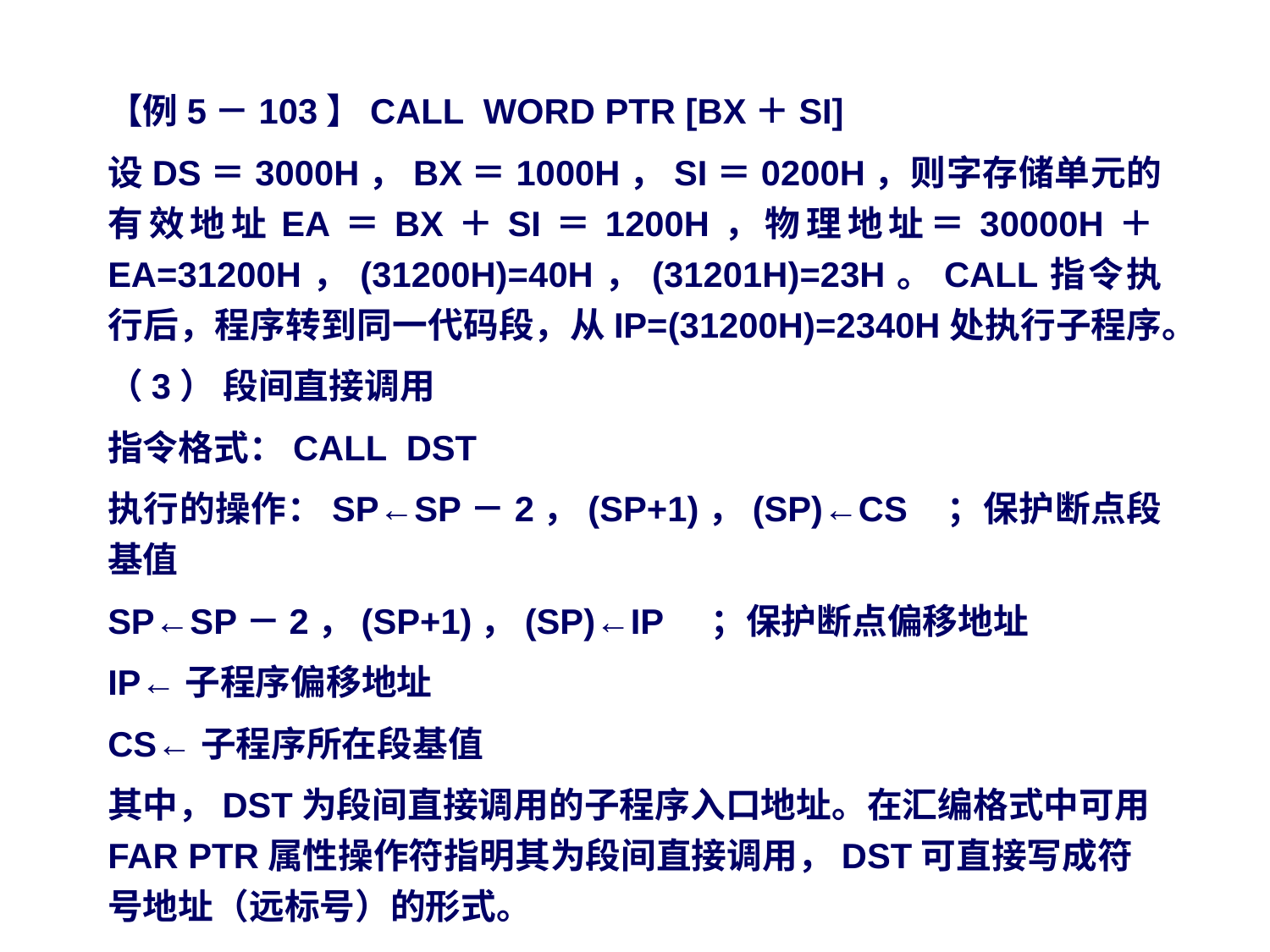

【例5－103】CALL  WORD PTR [BX＋SI]
设DS＝3000H，BX＝1000H，SI＝0200H，则字存储单元的有效地址EA＝BX＋SI＝1200H，物理地址＝30000H＋EA=31200H，(31200H)=40H，(31201H)=23H。CALL指令执行后，程序转到同一代码段，从IP=(31200H)=2340H处执行子程序。
（3） 段间直接调用
指令格式：CALL  DST
执行的操作：SP←SP－2，(SP+1)，(SP)←CS   ；保护断点段基值
SP←SP－2，(SP+1)，(SP)←IP    ；保护断点偏移地址
IP←子程序偏移地址
CS←子程序所在段基值
其中，DST为段间直接调用的子程序入口地址。在汇编格式中可用FAR PTR属性操作符指明其为段间直接调用，DST可直接写成符号地址（远标号）的形式。